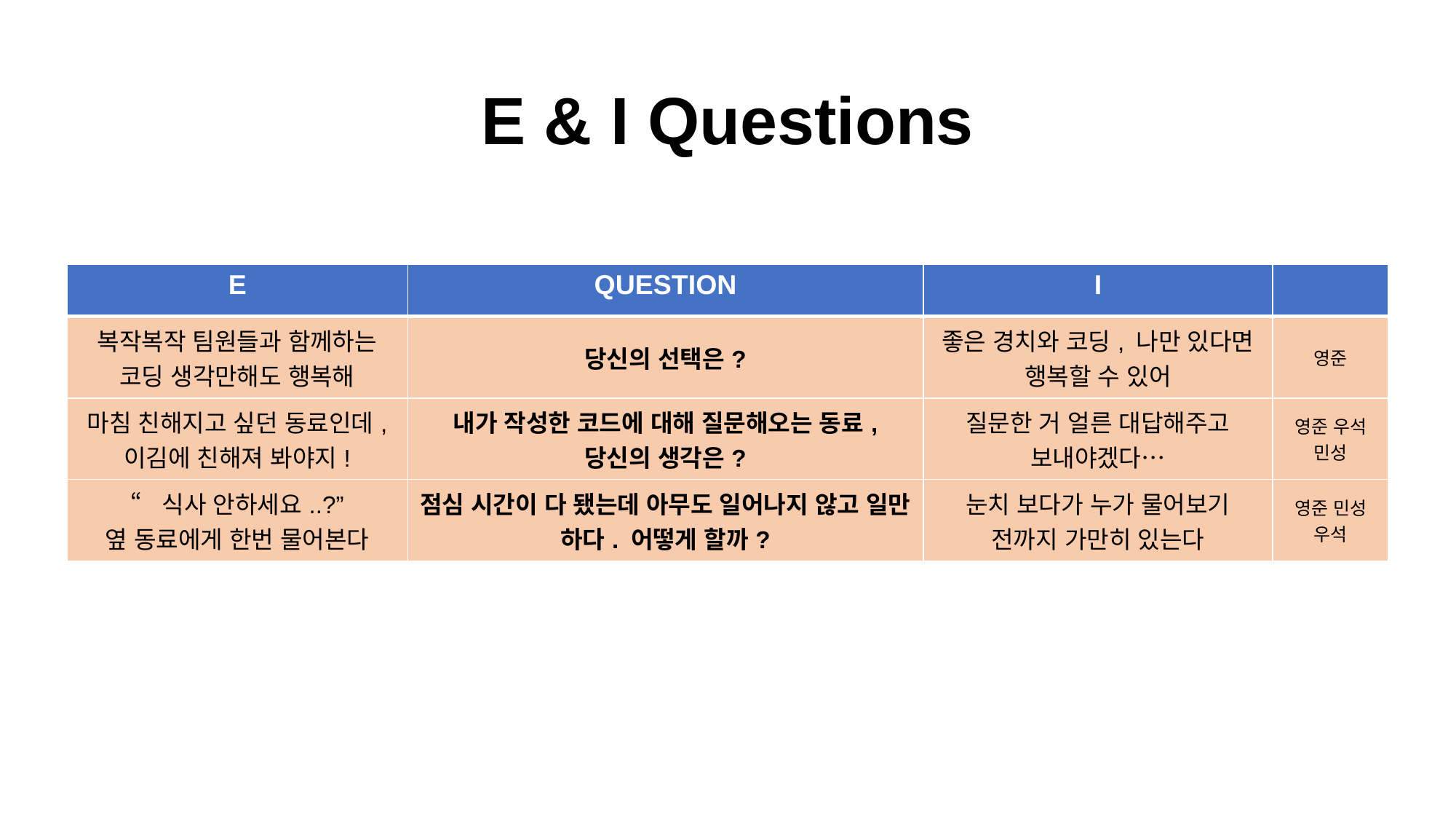

# E & I Questions
| E | QUESTION | I |  |
| --- | --- | --- | --- |
| 복작복작 팀원들과 함께하는 코딩 생각만해도 행복해 | 당신의 선택은? | 좋은 경치와 코딩, 나만 있다면 행복할 수 있어 | 영준 |
| 마침 친해지고 싶던 동료인데, 이김에 친해져 봐야지! | 내가 작성한 코드에 대해 질문해오는 동료, 당신의 생각은? | 질문한 거 얼른 대답해주고 보내야겠다… | 영준 우석 민성 |
| “식사 안하세요..?” 옆 동료에게 한번 물어본다 | 점심 시간이 다 됐는데 아무도 일어나지 않고 일만 하다. 어떻게 할까? | 눈치 보다가 누가 물어보기 전까지 가만히 있는다 | 영준 민성 우석 |